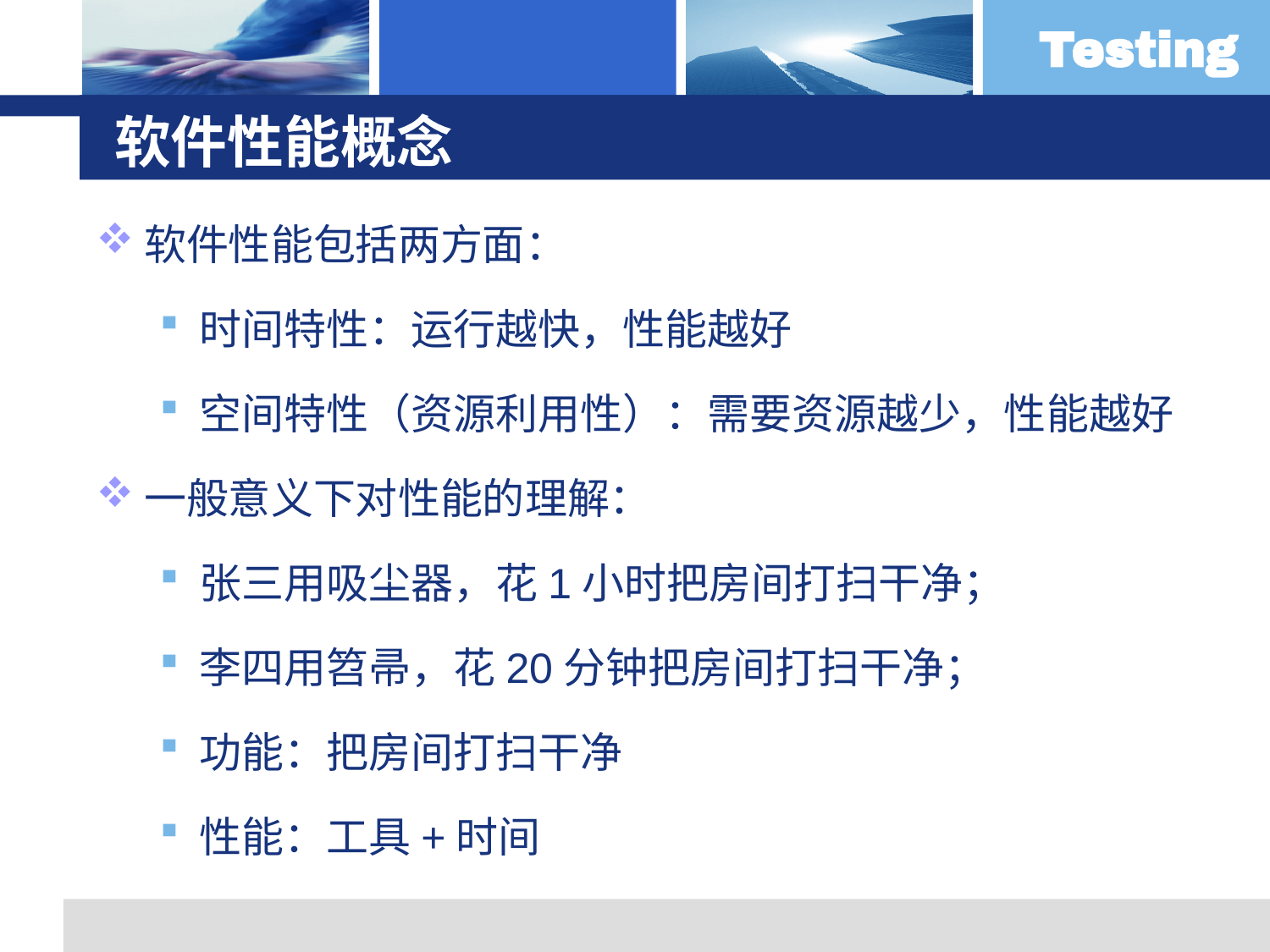

# 软件性能概念
软件性能包括两方面：
时间特性：运行越快，性能越好
空间特性（资源利用性）：需要资源越少，性能越好
一般意义下对性能的理解：
张三用吸尘器，花1小时把房间打扫干净；
李四用笤帚，花20分钟把房间打扫干净；
功能：把房间打扫干净
性能：工具+时间